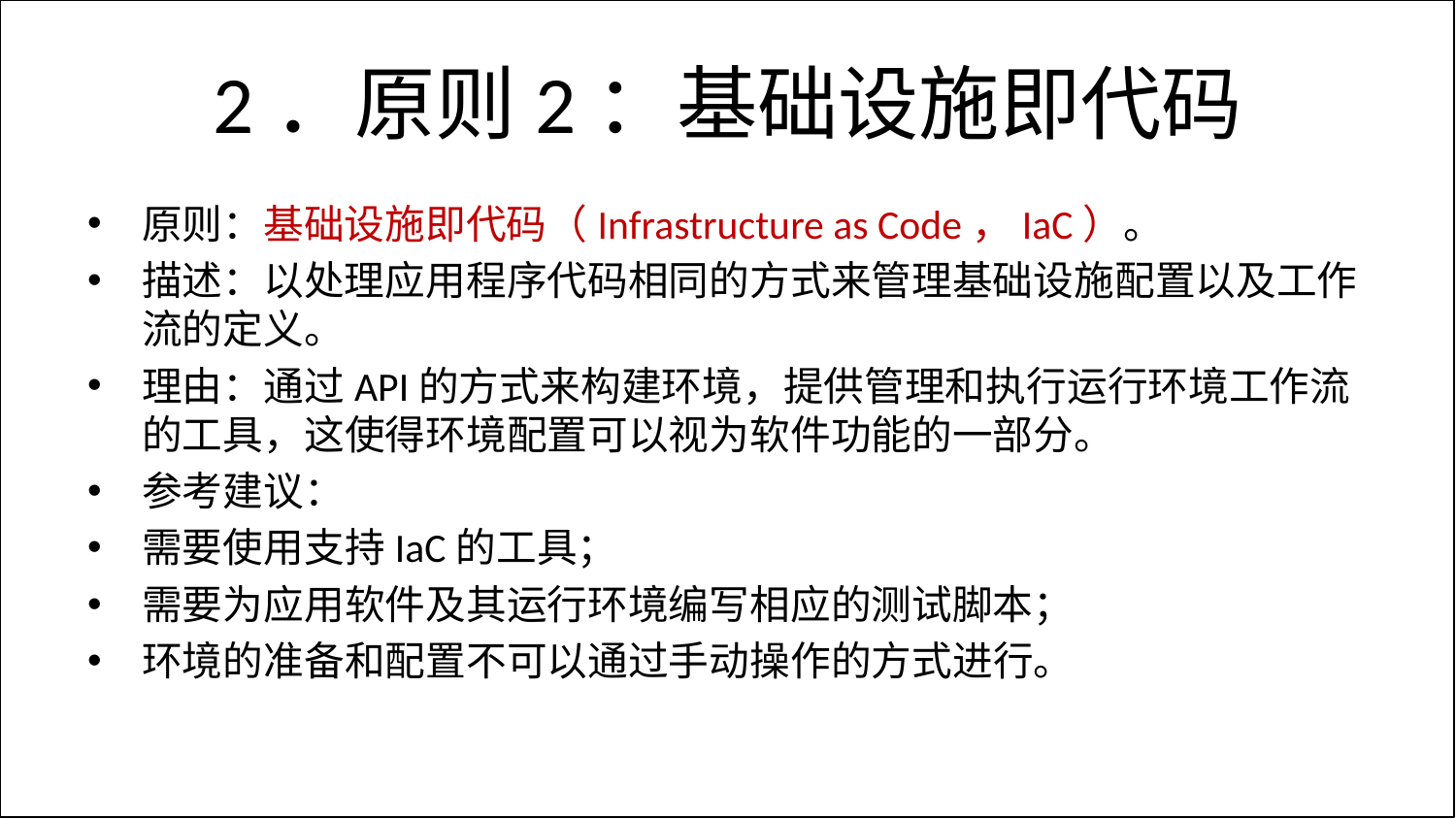

# 2．原则2：基础设施即代码
原则：基础设施即代码（Infrastructure as Code，IaC）。
描述：以处理应用程序代码相同的方式来管理基础设施配置以及工作流的定义。
理由：通过API的方式来构建环境，提供管理和执行运行环境工作流的工具，这使得环境配置可以视为软件功能的一部分。
参考建议：
需要使用支持IaC的工具；
需要为应用软件及其运行环境编写相应的测试脚本；
环境的准备和配置不可以通过手动操作的方式进行。